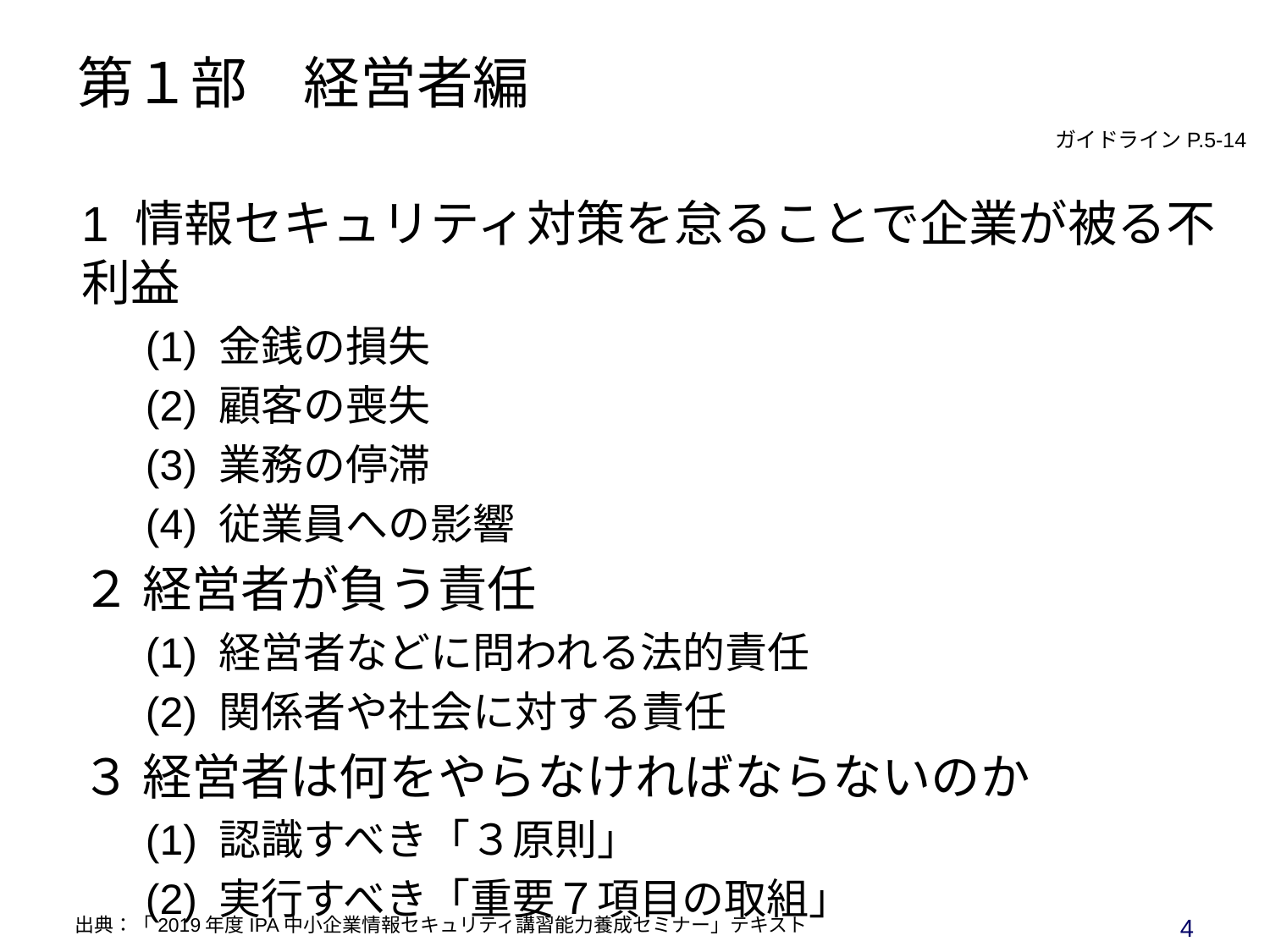

# 第１部　経営者編
ガイドラインP.5-14
1 情報セキュリティ対策を怠ることで企業が被る不利益
(1) 金銭の損失
(2) 顧客の喪失
(3) 業務の停滞
(4) 従業員への影響
２ 経営者が負う責任
(1) 経営者などに問われる法的責任
(2) 関係者や社会に対する責任
３ 経営者は何をやらなければならないのか
(1) 認識すべき「３原則」
(2) 実行すべき「重要７項目の取組」

4